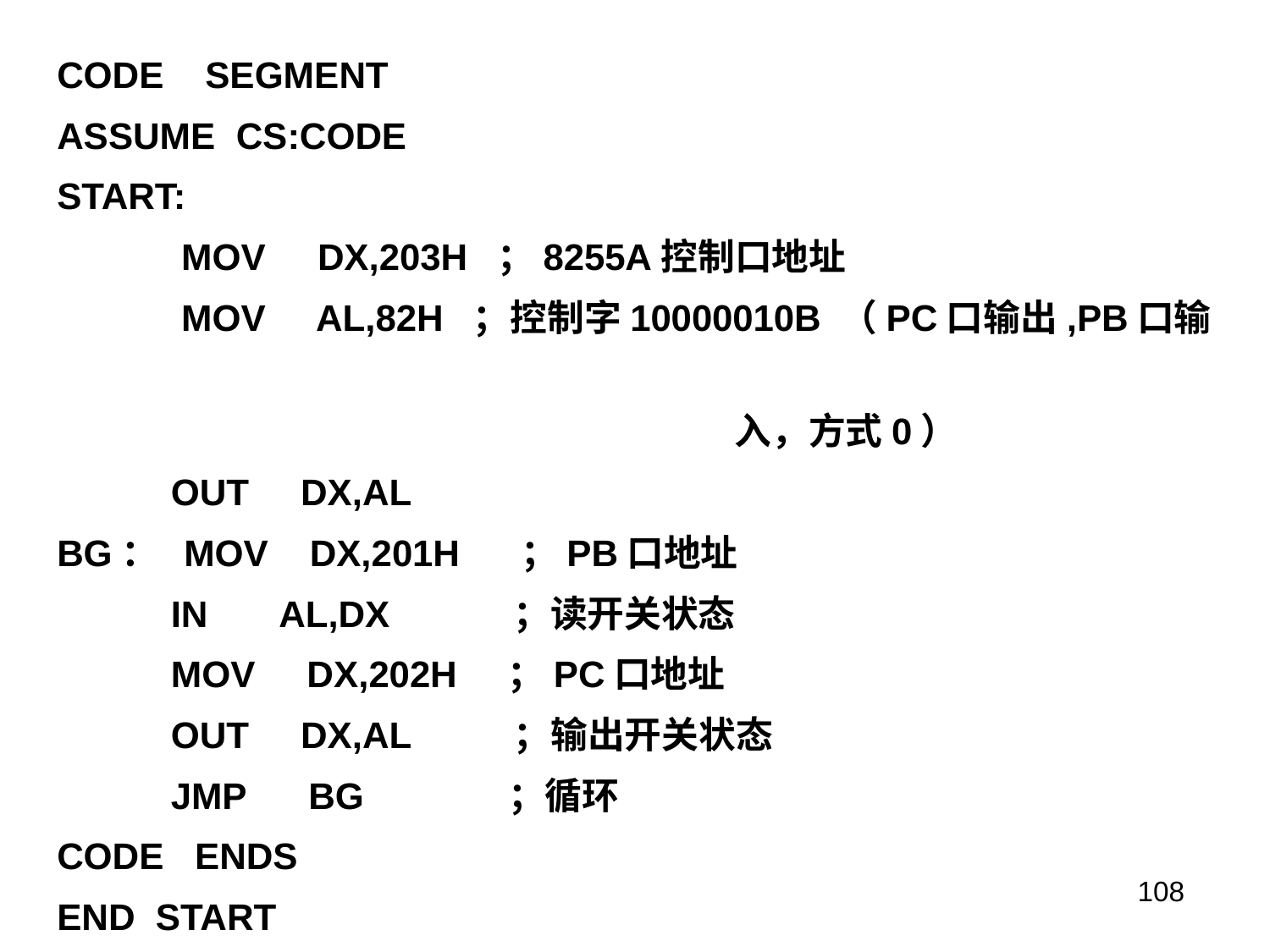

CODE    SEGMENT
ASSUME  CS:CODE
START:
            MOV     DX,203H  ；8255A控制口地址
            MOV     AL,82H  ；控制字10000010B （PC口输出,PB口输
                                                                               入，方式0）
           OUT     DX,AL
BG：  MOV    DX,201H     ；PB口地址
           IN       AL,DX           ；读开关状态
           MOV     DX,202H    ；PC口地址
           OUT     DX,AL         ；输出开关状态
           JMP      BG             ；循环
CODE   ENDS
END  START
108